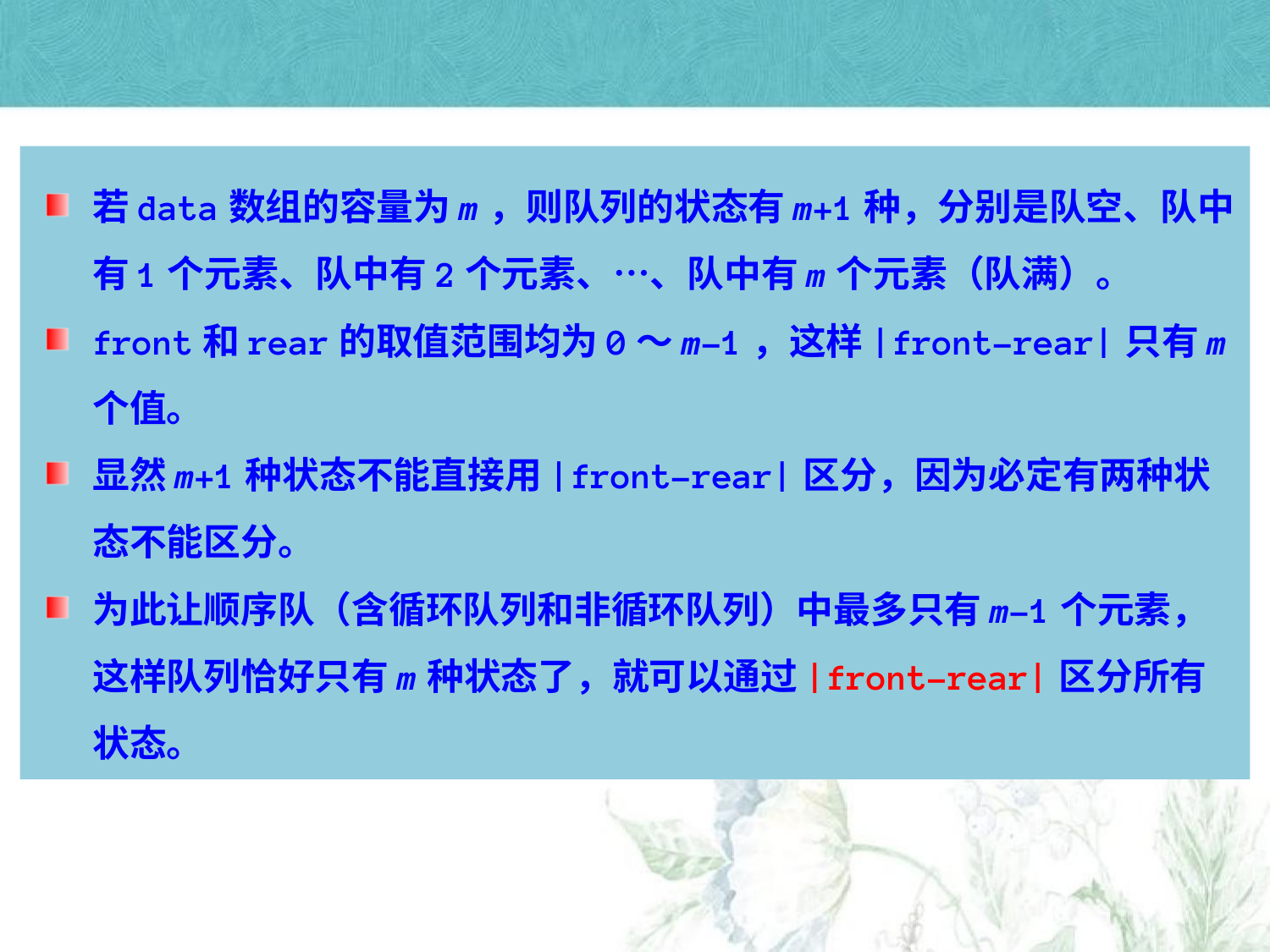

若data数组的容量为m，则队列的状态有m+1种，分别是队空、队中有1个元素、队中有2个元素、…、队中有m个元素（队满）。
front和rear的取值范围均为0～m-1，这样|front-rear|只有m个值。
显然m+1种状态不能直接用|front-rear|区分，因为必定有两种状态不能区分。
为此让顺序队（含循环队列和非循环队列）中最多只有m-1个元素，这样队列恰好只有m种状态了，就可以通过|front-rear|区分所有状态。